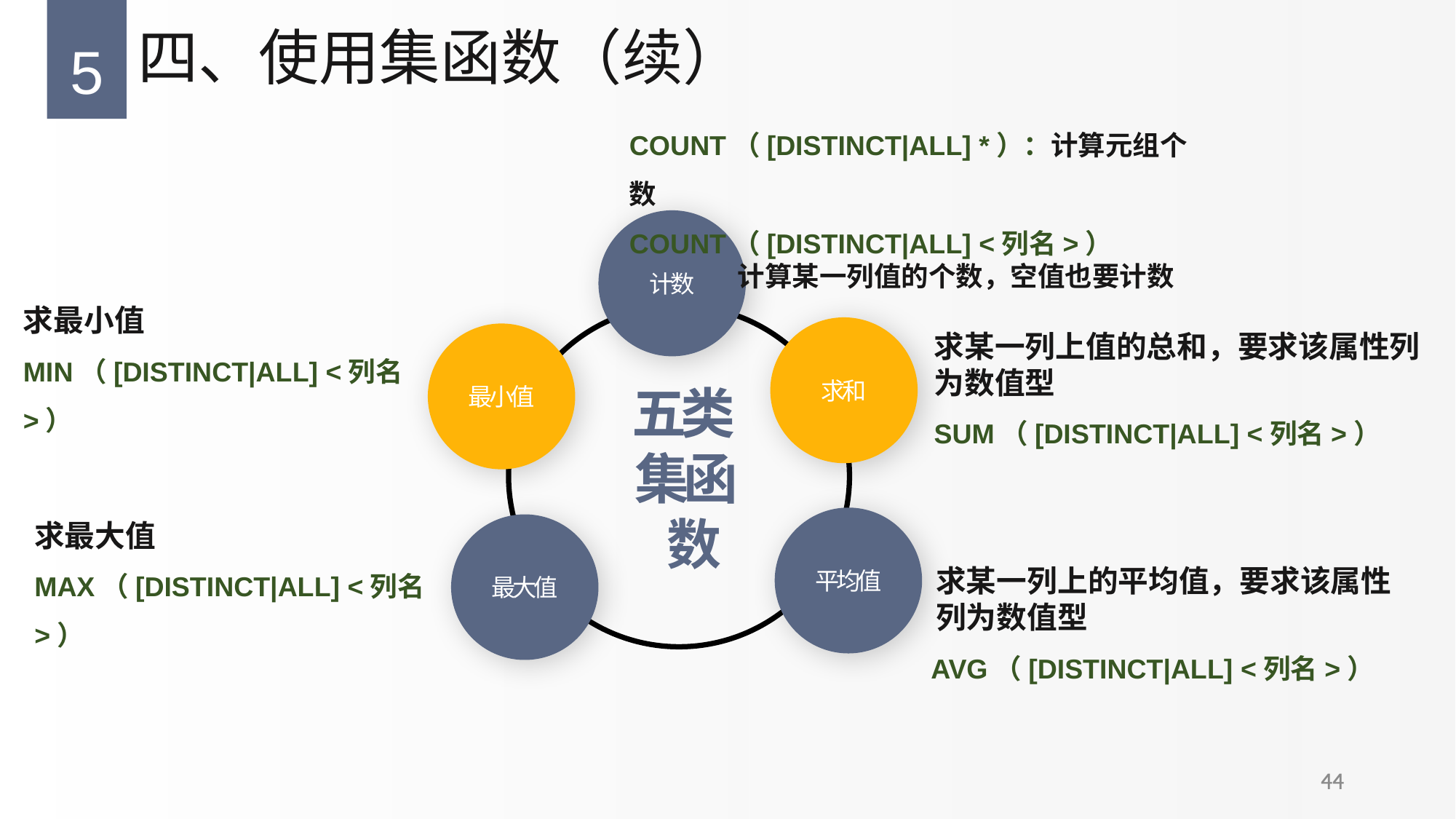

# 四、使用集函数（续）
COUNT（[DISTINCT|ALL] *）：计算元组个数
COUNT（[DISTINCT|ALL] <列名>）
	计算某一列值的个数，空值也要计数
计数
求最小值
MIN（[DISTINCT|ALL] <列名>）

求和
求某一列上值的总和，要求该属性列为数值型
SUM（[DISTINCT|ALL] <列名>）
最小值
五类
集函数
平均值
求最大值
MAX（[DISTINCT|ALL] <列名>）
最大值
求某一列上的平均值，要求该属性列为数值型
AVG（[DISTINCT|ALL] <列名>）
44